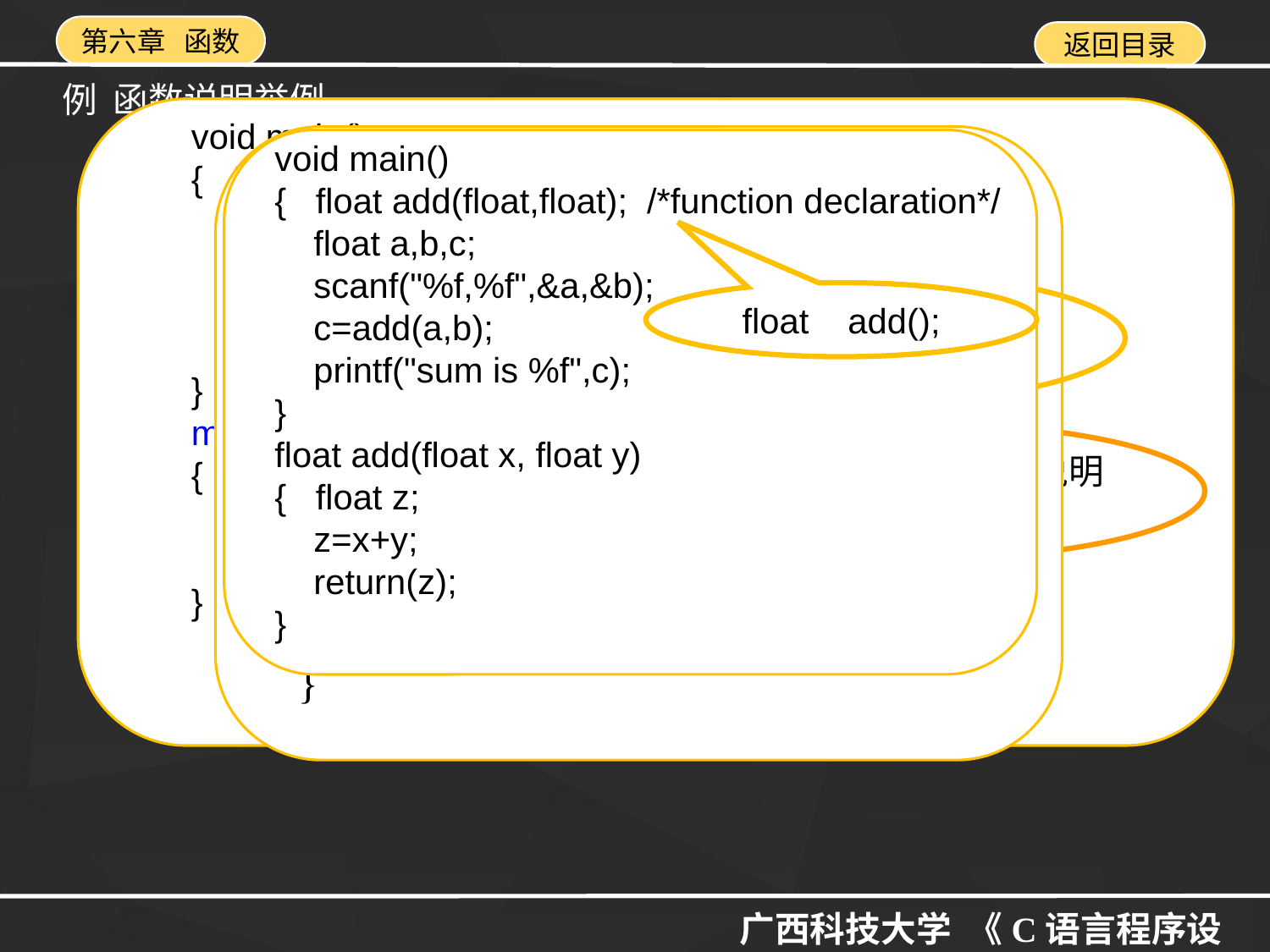

例  函数说明举例。

void main()
{   float a,b;
    int c;
    scanf("%f,%f",&a,&b);
    c=max(a,b);
    printf("Max is %d\n",c);
}
max(float x, float y)
{   float z;
    z=x>y?x:y;
    return(z);
}
int型函数可不作函数说明
（Borland C++不行）

float add(float x, float y)
{   float z;
    z=x+y;
    return(z);
}
void main()
{   float a,b,c;
    scanf("%f,%f",&a,&b);
    c=add(a,b);
    printf("sum is %f",c);
}
被调函数出现在主调函数
之前，不必函数说明

void main()
{   float add(float,float);  /*function declaration*/
    float a,b,c;
    scanf("%f,%f",&a,&b);
    c=add(a,b);
    printf("sum is %f",c);
}
float add(float x, float y)
{   float z;
    z=x+y;
    return(z);
}
float    add();